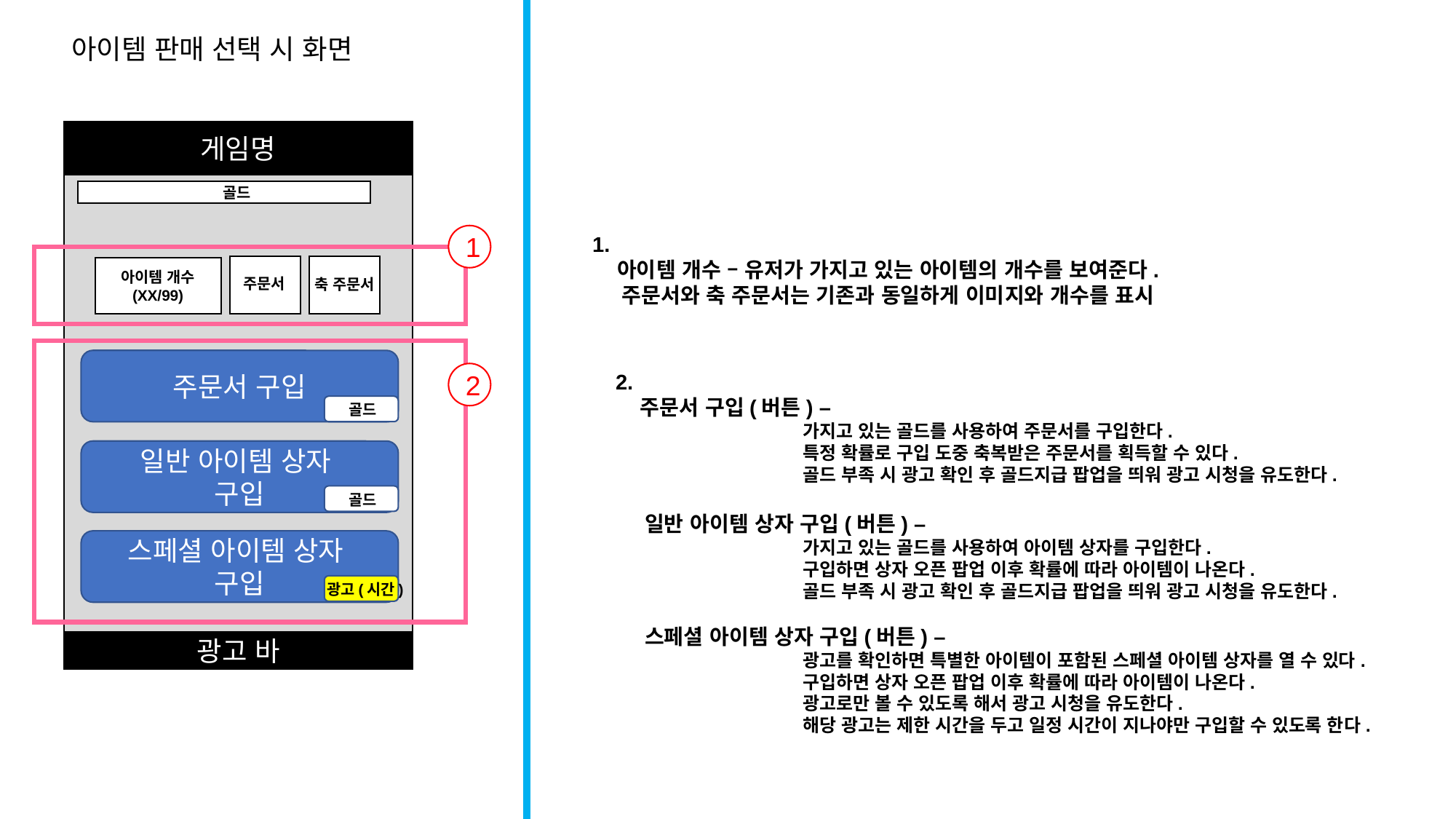

아이템 판매 선택 시 화면
게임명

골드

1
1.
    아이템 개수 – 유저가 가지고 있는 아이템의 개수를 보여준다.
    주문서와 축 주문서는 기존과 동일하게 이미지와 개수를 표시

아이템 개수
(XX/99)
주문서
축 주문서

주문서 구입
2
2.
    주문서 구입(버튼) –
                                    가지고 있는 골드를 사용하여 주문서를 구입한다.
                                    특정 확률로 구입 도중 축복받은 주문서를 획득할 수 있다.
                                    골드 부족 시 광고 확인 후 골드지급 팝업을 띄워 광고 시청을 유도한다.

    일반 아이템 상자 구입(버튼) –
                                    가지고 있는 골드를 사용하여 아이템 상자를 구입한다.
                                    구입하면 상자 오픈 팝업 이후 확률에 따라 아이템이 나온다.
                                    골드 부족 시 광고 확인 후 골드지급 팝업을 띄워 광고 시청을 유도한다.

    스페셜 아이템 상자 구입(버튼) –
                                    광고를 확인하면 특별한 아이템이 포함된 스페셜 아이템 상자를 열 수 있다.
                                    구입하면 상자 오픈 팝업 이후 확률에 따라 아이템이 나온다.
                                    광고로만 볼 수 있도록 해서 광고 시청을 유도한다.
                                    해당 광고는 제한 시간을 두고 일정 시간이 지나야만 구입할 수 있도록 한다.

골드

일반 아이템 상자
구입
골드

스페셜 아이템 상자
구입
광고(시간)

광고 바